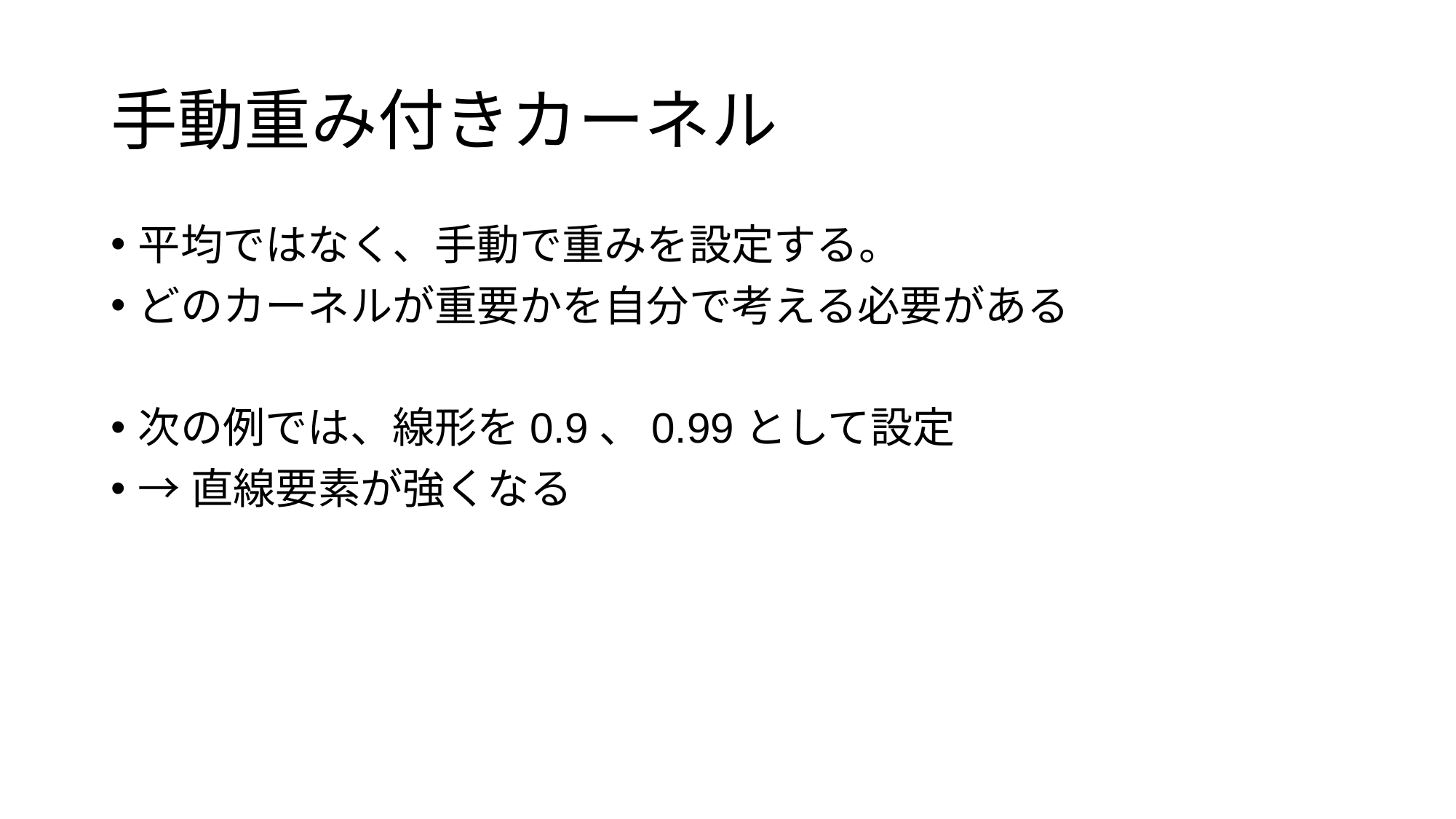

# 手動重み付きカーネル
平均ではなく、手動で重みを設定する。
どのカーネルが重要かを自分で考える必要がある

次の例では、線形を0.9、0.99として設定
→直線要素が強くなる